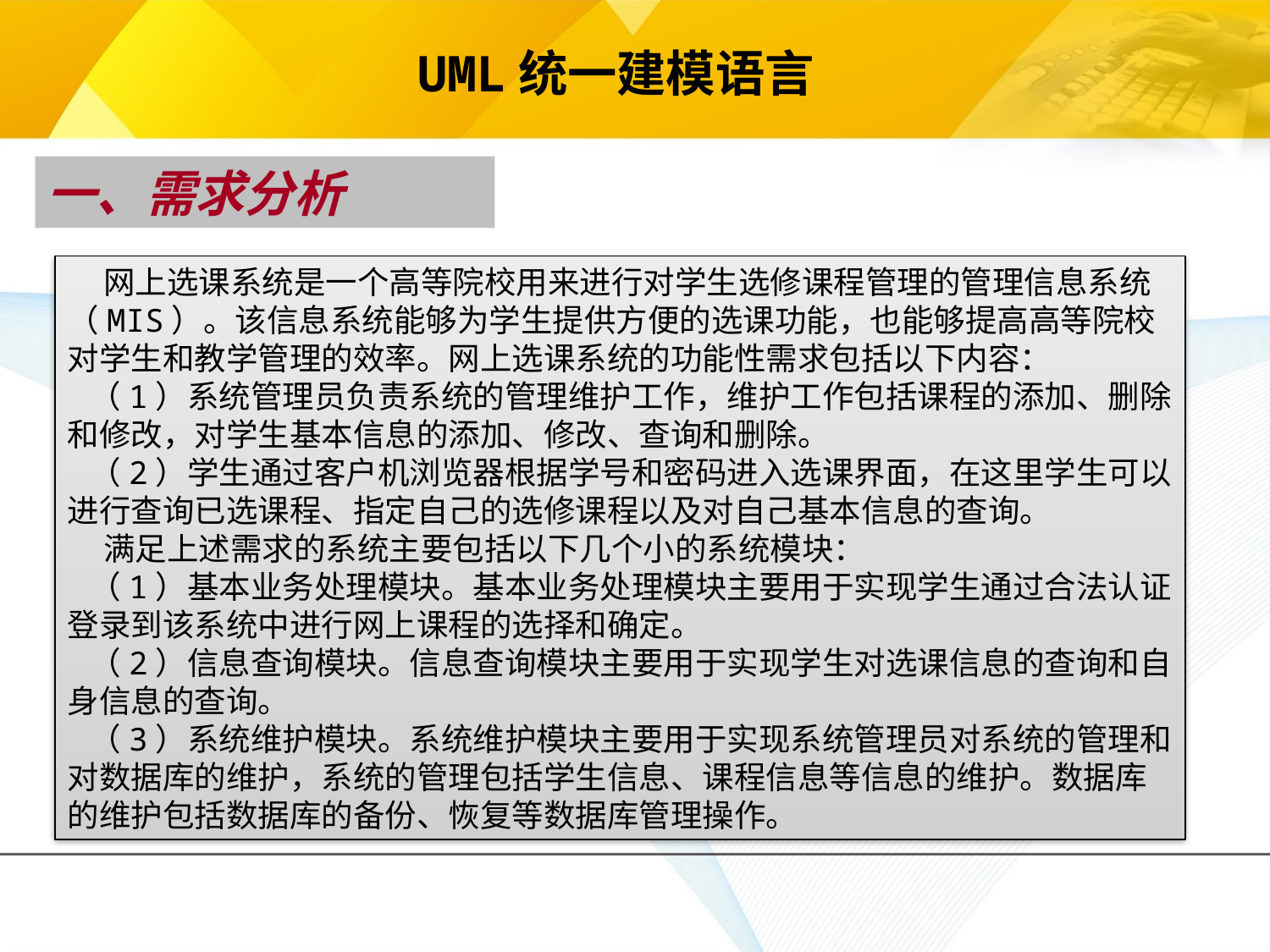

一、需求分析
    网上选课系统是一个高等院校用来进行对学生选修课程管理的管理信息系统（MIS）。该信息系统能够为学生提供方便的选课功能，也能够提高高等院校对学生和教学管理的效率。网上选课系统的功能性需求包括以下内容：
  （1）系统管理员负责系统的管理维护工作，维护工作包括课程的添加、删除和修改，对学生基本信息的添加、修改、查询和删除。
  （2）学生通过客户机浏览器根据学号和密码进入选课界面，在这里学生可以进行查询已选课程、指定自己的选修课程以及对自己基本信息的查询。
    满足上述需求的系统主要包括以下几个小的系统模块：
  （1）基本业务处理模块。基本业务处理模块主要用于实现学生通过合法认证登录到该系统中进行网上课程的选择和确定。
  （2）信息查询模块。信息查询模块主要用于实现学生对选课信息的查询和自身信息的查询。
  （3）系统维护模块。系统维护模块主要用于实现系统管理员对系统的管理和对数据库的维护，系统的管理包括学生信息、课程信息等信息的维护。数据库的维护包括数据库的备份、恢复等数据库管理操作。